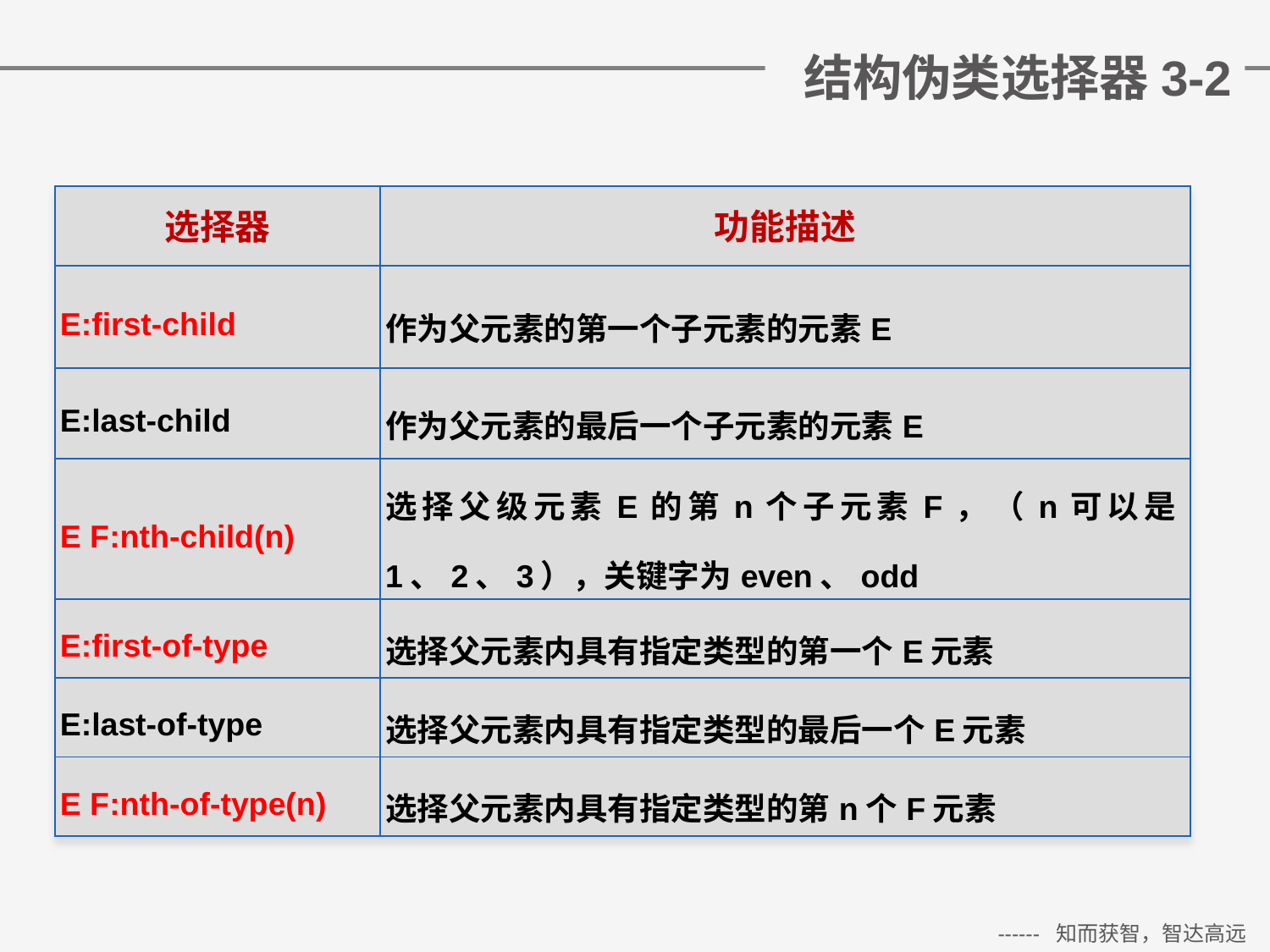

# 结构伪类选择器3-2
| 选择器 | 功能描述 |
| --- | --- |
| E:first-child | 作为父元素的第一个子元素的元素E |
| E:last-child | 作为父元素的最后一个子元素的元素E |
| E F:nth-child(n) | 选择父级元素E的第n个子元素F，（n可以是1、2、3），关键字为even、odd |
| E:first-of-type | 选择父元素内具有指定类型的第一个E元素 |
| E:last-of-type | 选择父元素内具有指定类型的最后一个E元素 |
| E F:nth-of-type(n) | 选择父元素内具有指定类型的第n个F元素 |